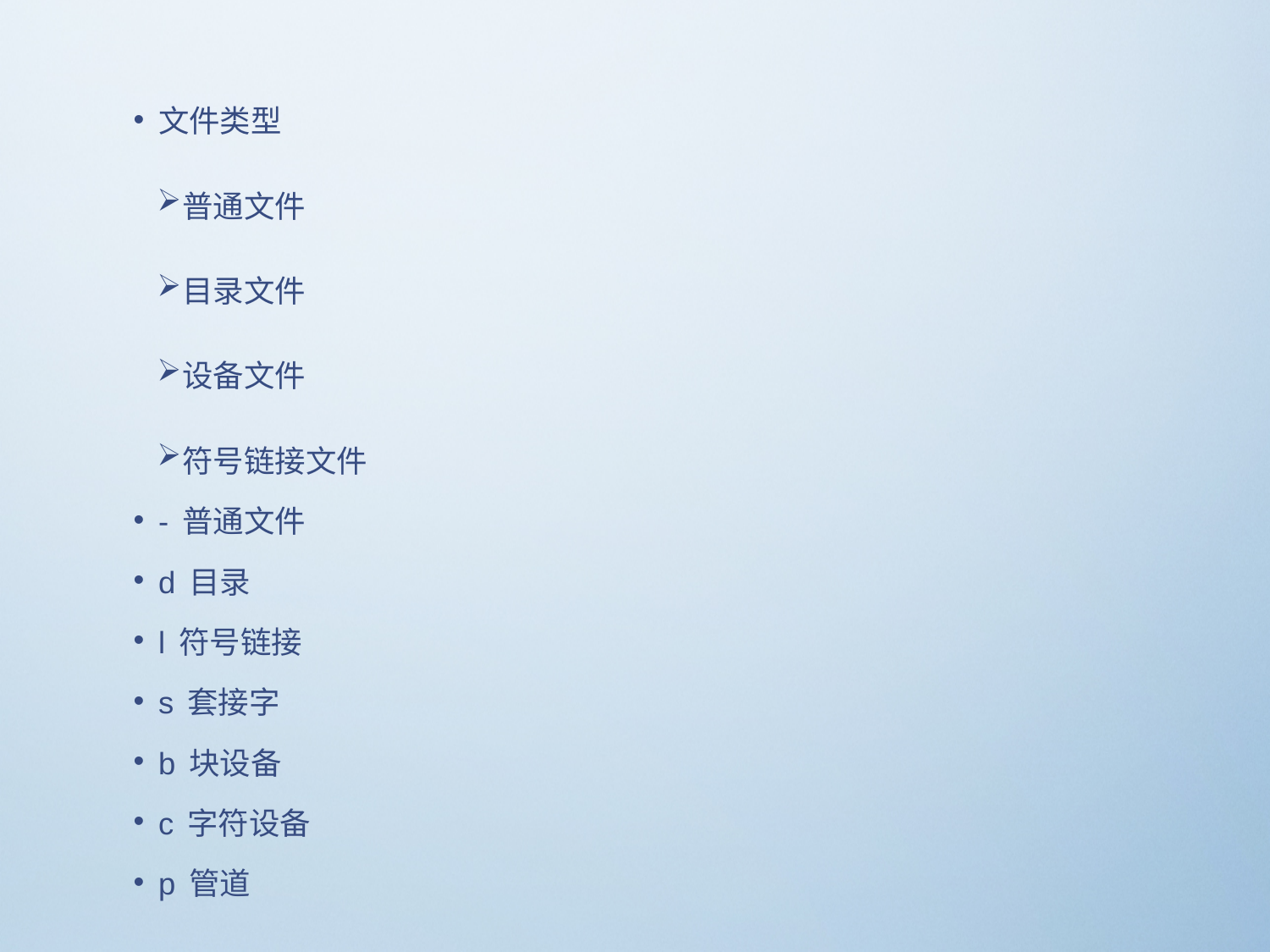

文件类型
普通文件
目录文件
设备文件
符号链接文件
- 普通文件
d 目录
l 符号链接
s 套接字
b 块设备
c 字符设备
p 管道